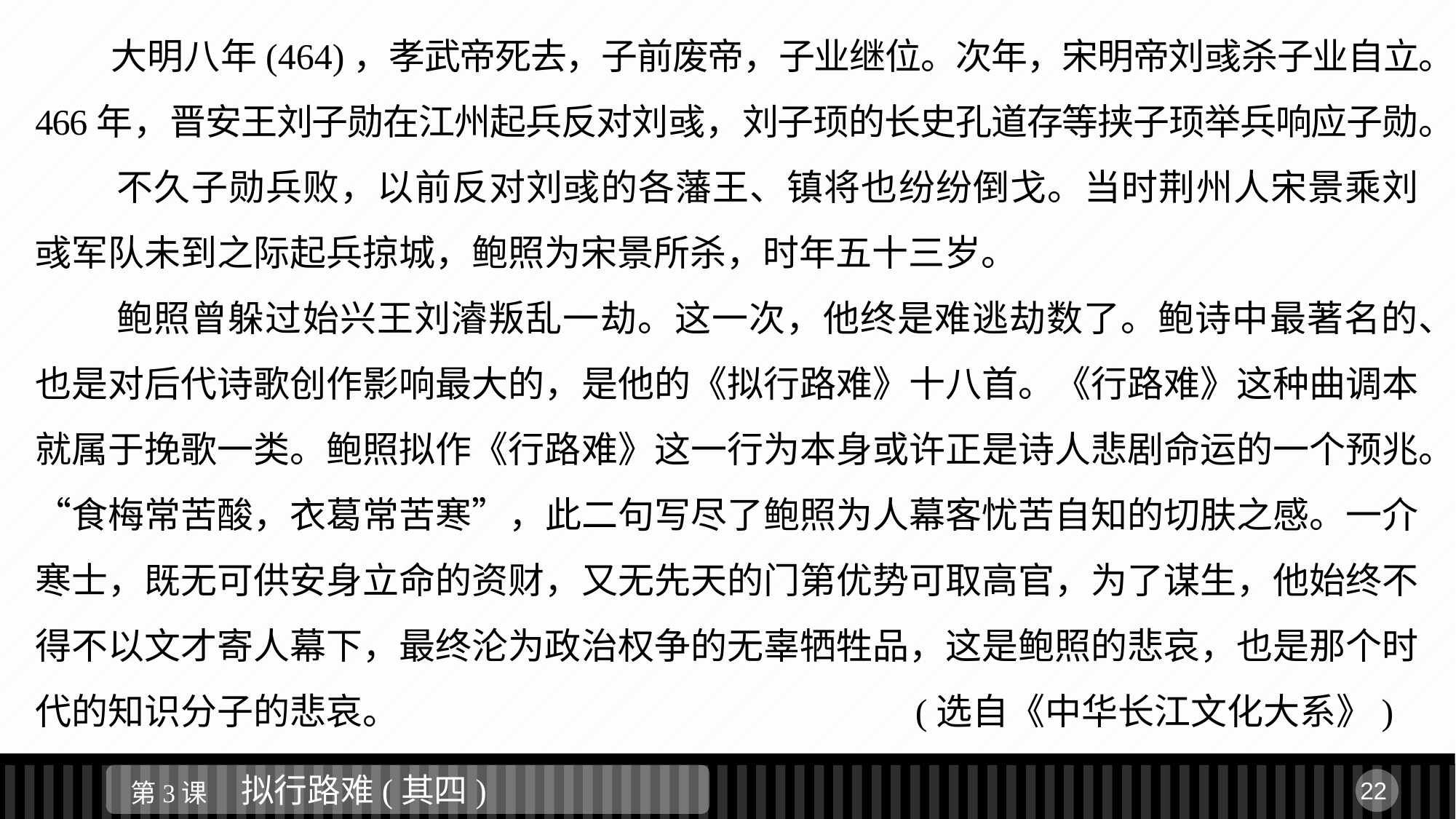

大明八年(464)，孝武帝死去，子前废帝，子业继位。次年，宋明帝刘彧杀子业自立。466年，晋安王刘子勋在江州起兵反对刘彧，刘子顼的长史孔道存等挟子顼举兵响应子勋。
        不久子勋兵败，以前反对刘彧的各藩王、镇将也纷纷倒戈。当时荆州人宋景乘刘彧军队未到之际起兵掠城，鲍照为宋景所杀，时年五十三岁。
        鲍照曾躲过始兴王刘濬叛乱一劫。这一次，他终是难逃劫数了。鲍诗中最著名的、也是对后代诗歌创作影响最大的，是他的《拟行路难》十八首。《行路难》这种曲调本就属于挽歌一类。鲍照拟作《行路难》这一行为本身或许正是诗人悲剧命运的一个预兆。“食梅常苦酸，衣葛常苦寒”，此二句写尽了鲍照为人幕客忧苦自知的切肤之感。一介寒士，既无可供安身立命的资财，又无先天的门第优势可取高官，为了谋生，他始终不得不以文才寄人幕下，最终沦为政治权争的无辜牺牲品，这是鲍照的悲哀，也是那个时代的知识分子的悲哀。                                                              (选自《中华长江文化大系》)